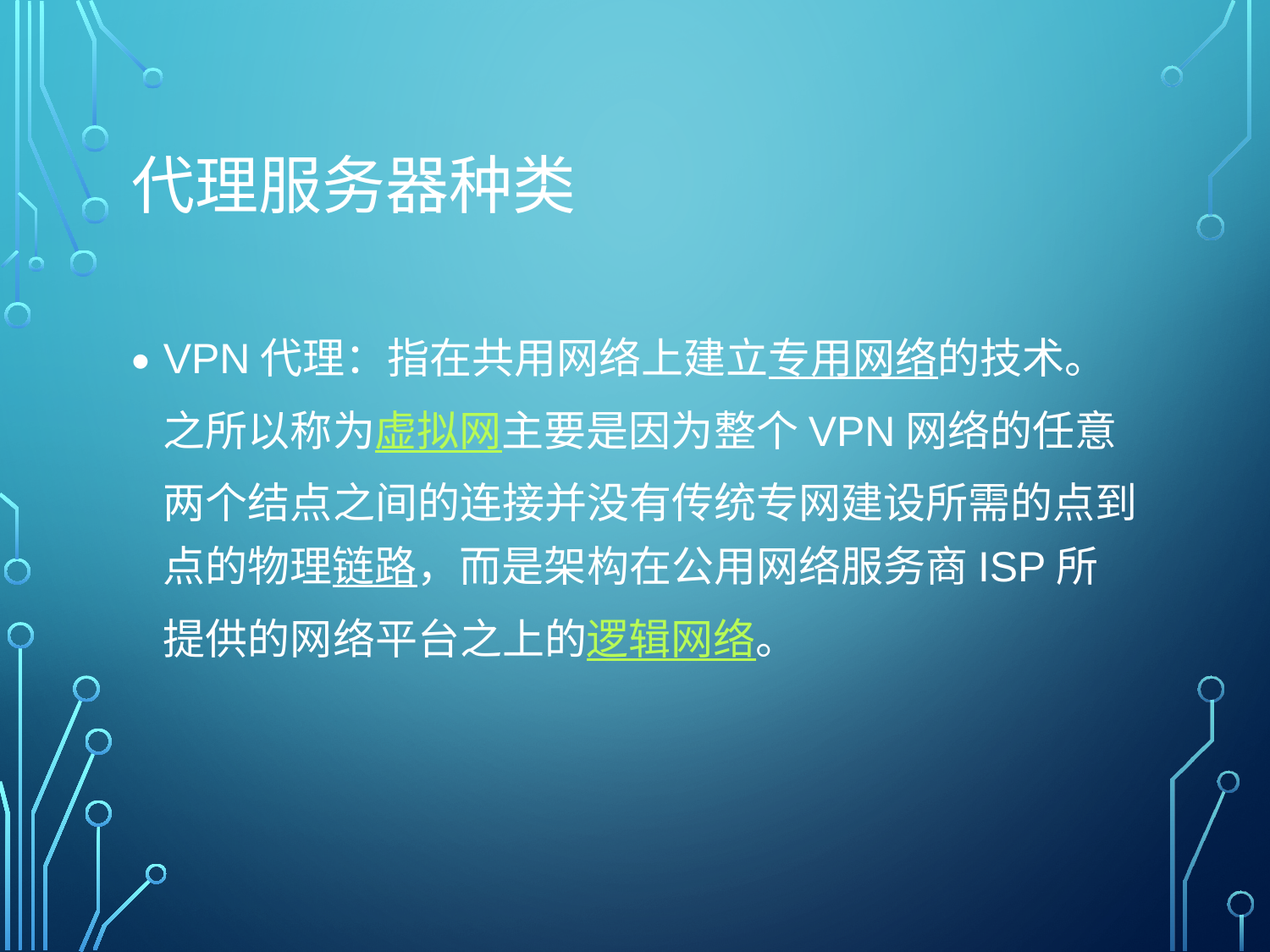

# 代理服务器种类
VPN代理：指在共用网络上建立专用网络的技术。之所以称为虚拟网主要是因为整个VPN网络的任意两个结点之间的连接并没有传统专网建设所需的点到点的物理链路，而是架构在公用网络服务商ISP所提供的网络平台之上的逻辑网络。